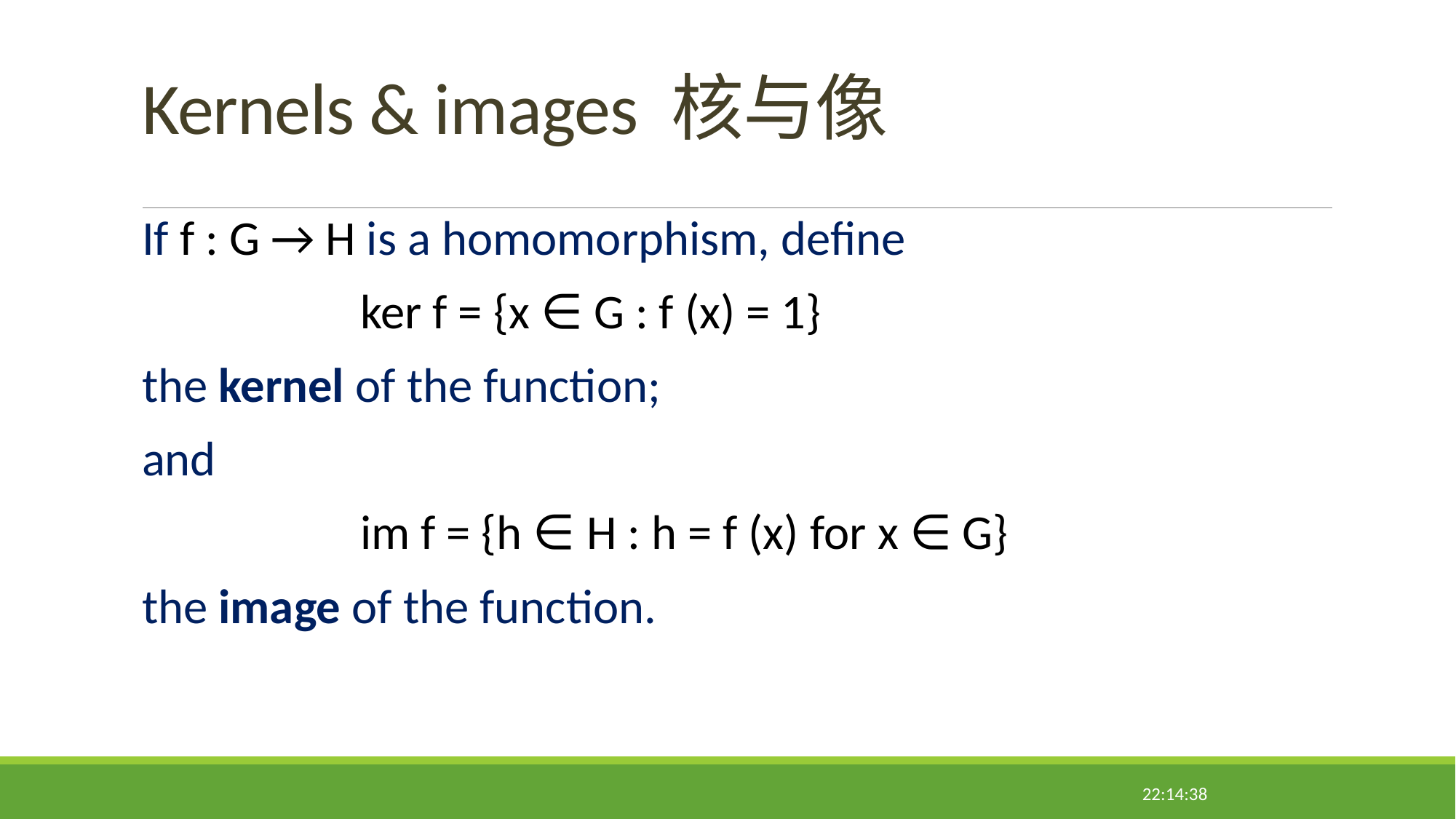

# Kernels & images 核与像
If f : G → H is a homomorphism, define
                    ker f = {x ∈ G : f (x) = 1}
the kernel of the function;
and
                    im f = {h ∈ H : h = f (x) for x ∈ G}
the image of the function.
22:14:38